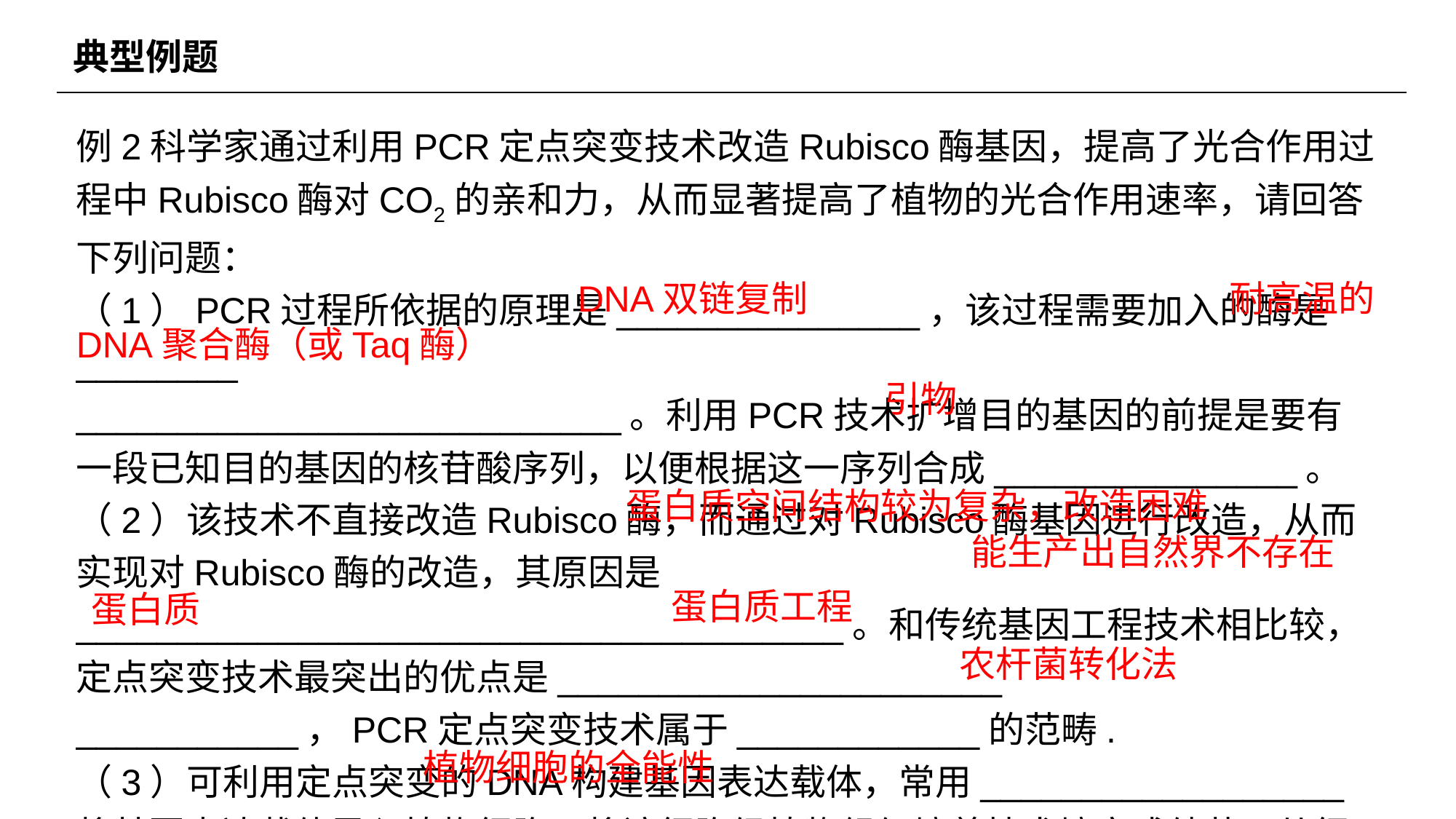

典型例题
例2科学家通过利用PCR定点突变技术改造Rubisco酶基因，提高了光合作用过程中Rubisco酶对CO2的亲和力，从而显著提高了植物的光合作用速率，请回答下列问题：
（1）PCR过程所依据的原理是_______________，该过程需要加入的酶是________
___________________________。利用PCR技术扩增目的基因的前提是要有一段已知目的基因的核苷酸序列，以便根据这一序列合成_______________。
（2）该技术不直接改造Rubisco酶，而通过对Rubisco酶基因进行改造，从而实现对Rubisco酶的改造，其原因是______________________________________。和传统基因工程技术相比较，定点突变技术最突出的优点是______________________
___________，PCR定点突变技术属于____________的范畴.
（3）可利用定点突变的DNA构建基因表达载体，常用__________________将基因表达载体导入植物细胞，将该细胞经植物组织培养技术培育成幼苗，从细胞水平分析所依据的原理是__________________________。
DNA双链复制
耐高温的
DNA聚合酶（或Taq酶）
引物
蛋白质空间结构较为复杂，改造困难
能生产出自然界不存在
蛋白质工程
蛋白质
农杆菌转化法
植物细胞的全能性